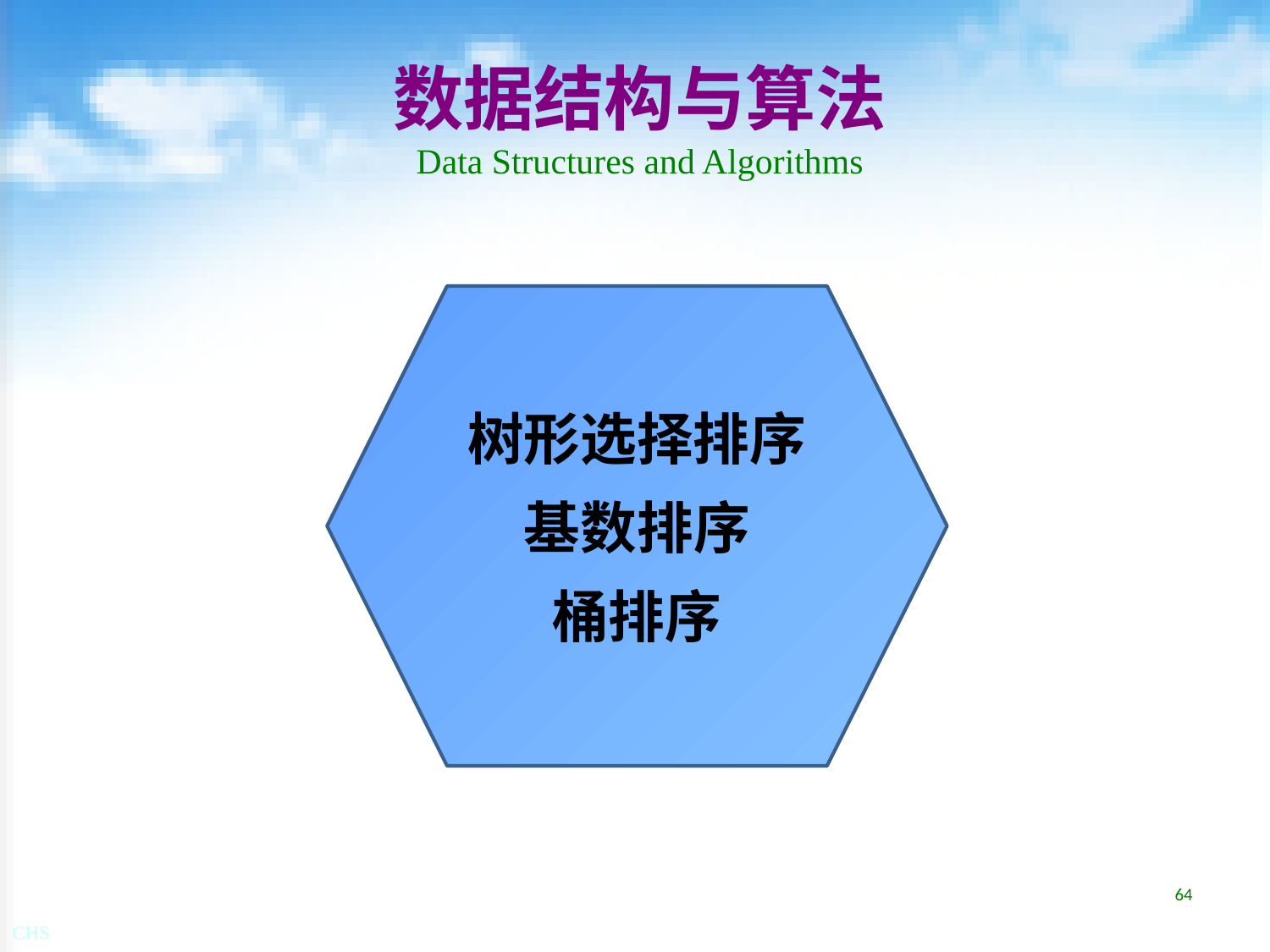

# 数据结构与算法 Data Structures and Algorithms
树形选择排序
基数排序
桶排序
64